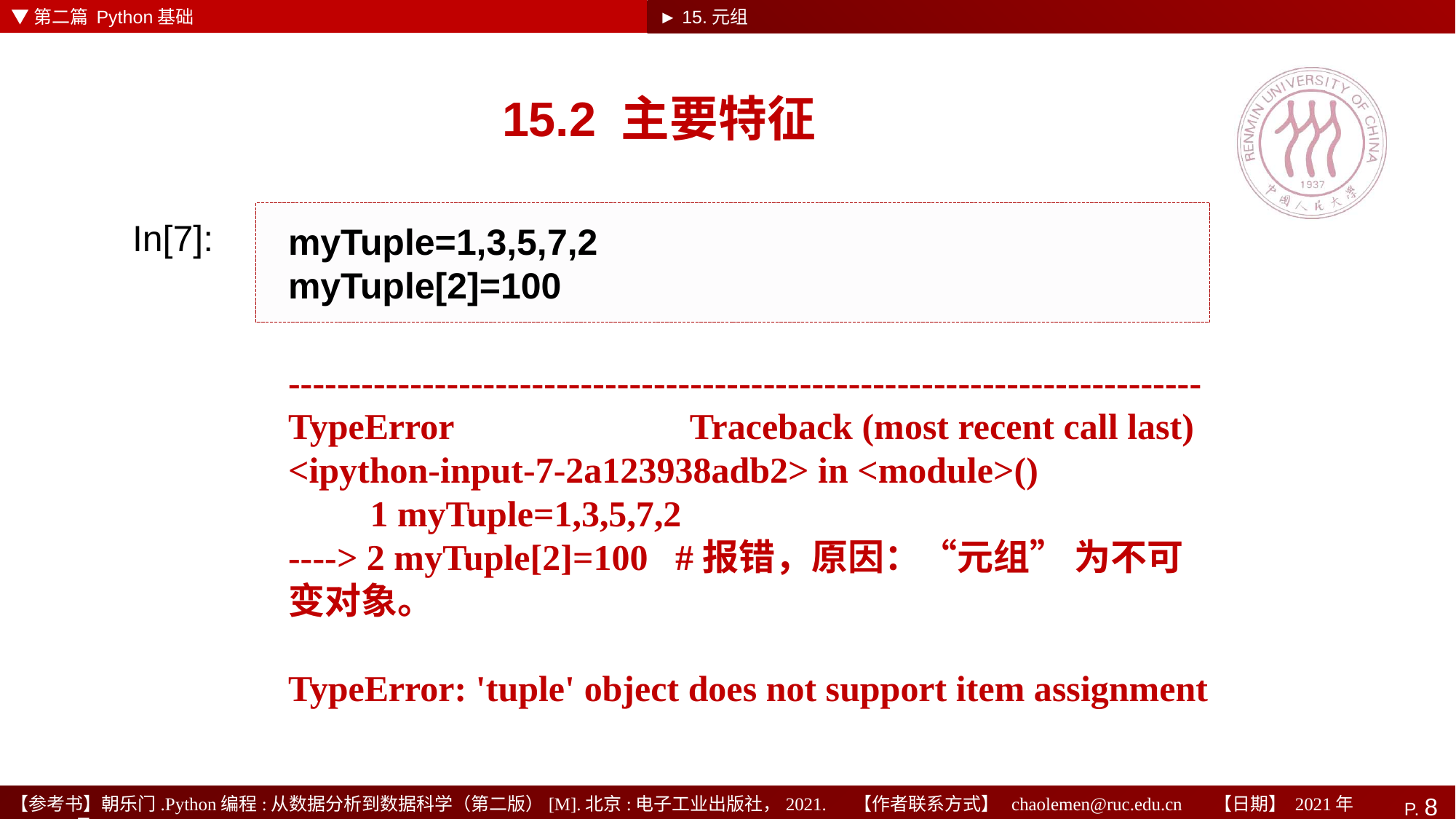

▼第二篇 Python基础
► 15.元组
# 15.2 主要特征
myTuple=1,3,5,7,2
myTuple[2]=100
In[7]:
---------------------------------------------------------------------------
TypeError                          Traceback (most recent call last)
<ipython-input-7-2a123938adb2> in <module>()
         1 myTuple=1,3,5,7,2
----> 2 myTuple[2]=100   #报错，原因：“元组” 为不可变对象。

TypeError: 'tuple' object does not support item assignment